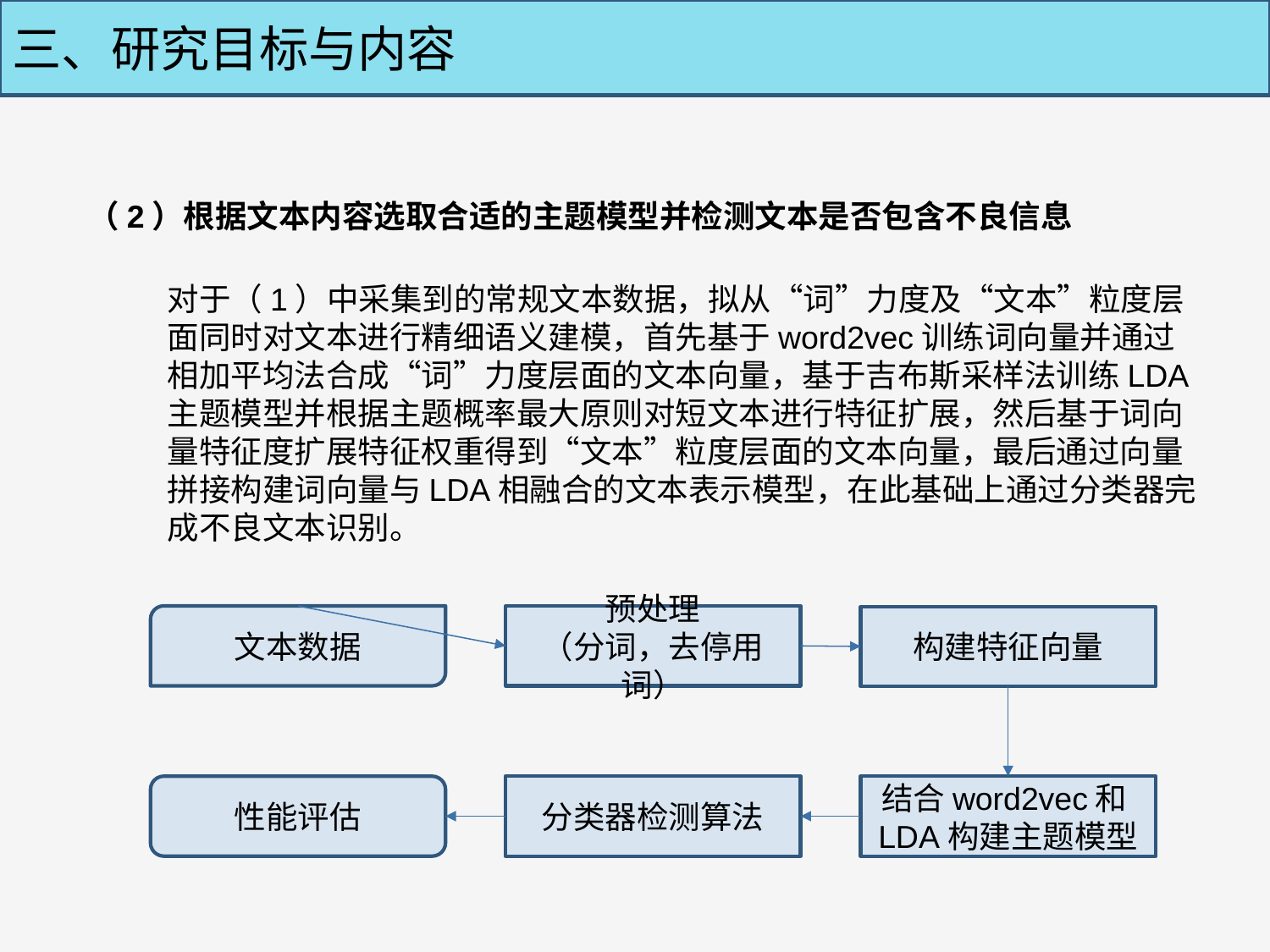

三、研究目标与内容
（2）根据文本内容选取合适的主题模型并检测文本是否包含不良信息
对于（1）中采集到的常规文本数据，拟从“词”力度及“文本”粒度层面同时对文本进行精细语义建模，首先基于word2vec训练词向量并通过相加平均法合成“词”力度层面的文本向量，基于吉布斯采样法训练LDA主题模型并根据主题概率最大原则对短文本进行特征扩展，然后基于词向量特征度扩展特征权重得到“文本”粒度层面的文本向量，最后通过向量拼接构建词向量与LDA相融合的文本表示模型，在此基础上通过分类器完成不良文本识别。
文本数据
预处理
（分词，去停用词）
构建特征向量
性能评估
分类器检测算法
结合word2vec和LDA构建主题模型